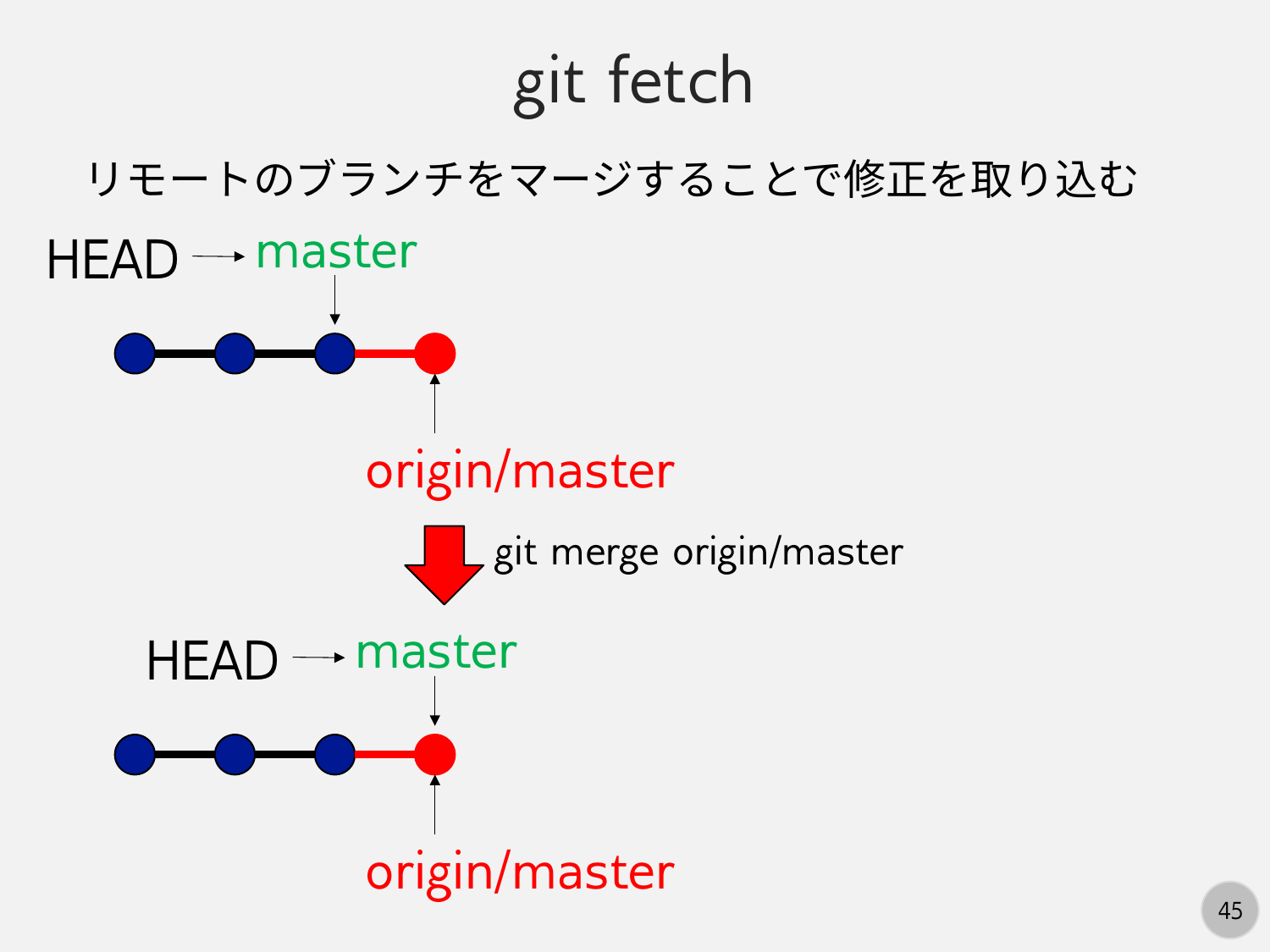

git fetch
リモートのブランチをマージすることで修正を取り込む
master
HEAD

origin/master
git merge origin/master

master
HEAD

origin/master